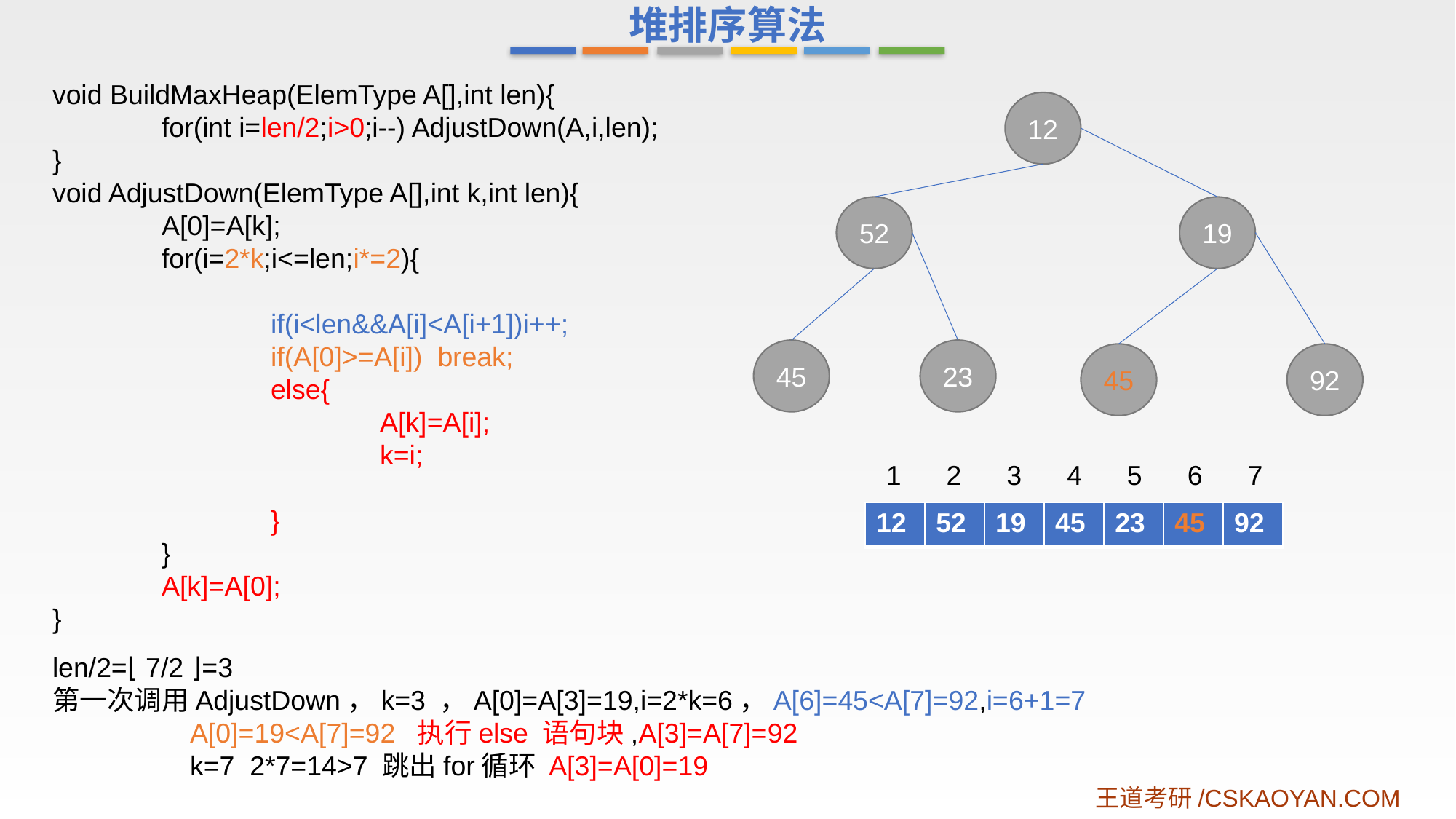

堆排序算法

void BuildMaxHeap(ElemType A[],int len){
	for(int i=len/2;i>0;i--) AdjustDown(A,i,len);
}
void AdjustDown(ElemType A[],int k,int len){
	A[0]=A[k];
	for(i=2*k;i<=len;i*=2){
		if(i<len&&A[i]<A[i+1])i++;
		if(A[0]>=A[i])  break;
		else{
			A[k]=A[i];
			k=i;
		}
	}
	A[k]=A[0];
}
12
52
19
45
23
45
92
5
6
7
1
2
3
4
| 12 | 52 | 19 | 45 | 23 | 45 | 92 |
| --- | --- | --- | --- | --- | --- | --- |
len/2=⌊ 7/2 ⌋=3
第一次调用AdjustDown，k=3 ，A[0]=A[3]=19,i=2*k=6，A[6]=45<A[7]=92,i=6+1=7
                  A[0]=19<A[7]=92  执行else 语句块,A[3]=A[7]=92
                  k=7  2*7=14>7 跳出for循环 A[3]=A[0]=19
王道考研/CSKAOYAN.COM